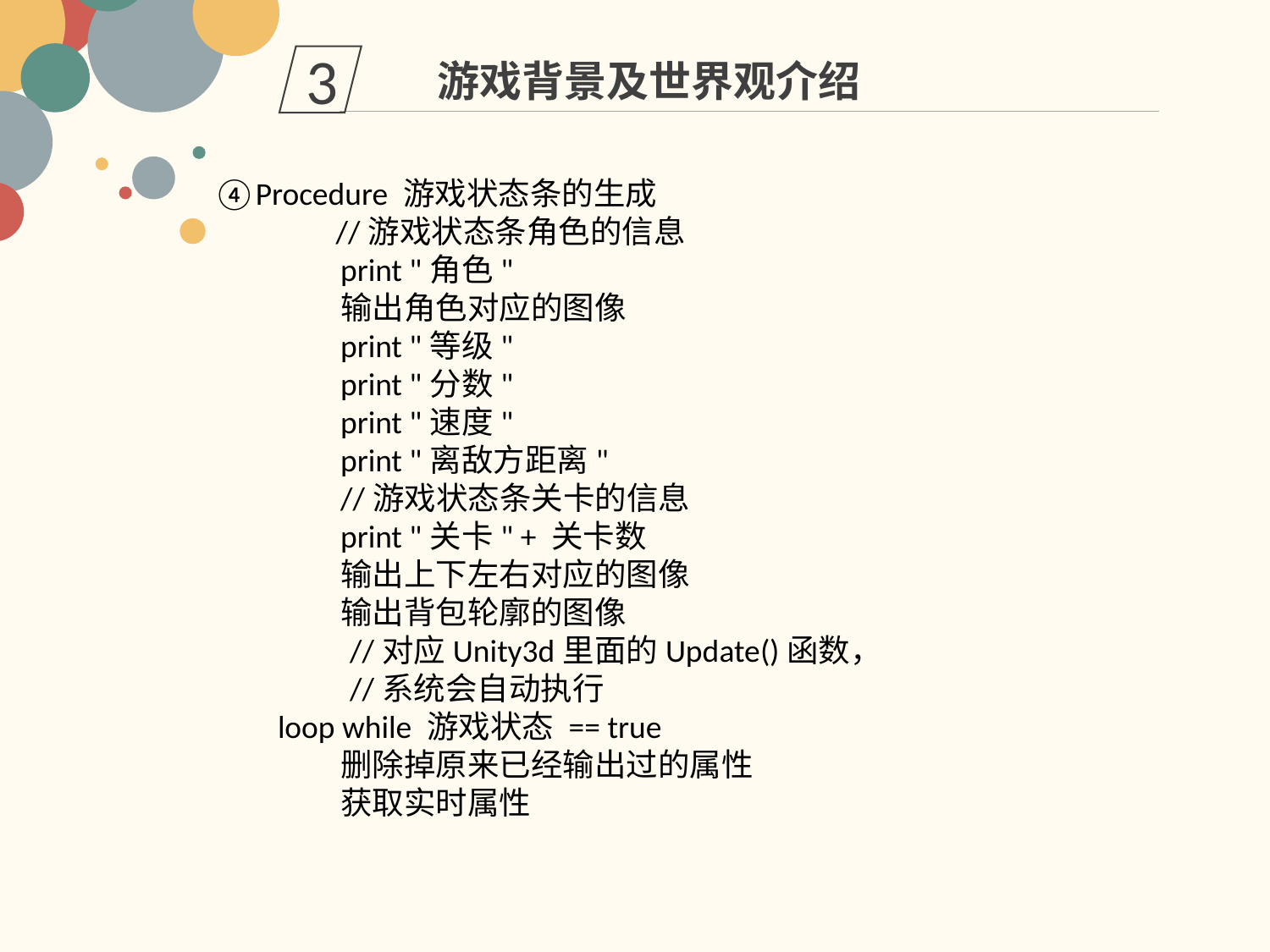

3
游戏背景及世界观介绍
④Procedure 游戏状态条的生成
                 //游戏状态条角色的信息
	print "角色"
	输出角色对应的图像
	print "等级"
	print "分数"
	print "速度"
	print "离敌方距离"
	//游戏状态条关卡的信息
	print "关卡" + 关卡数
	输出上下左右对应的图像
	输出背包轮廓的图像
                //对应Unity3d里面的Update()函数，
                //系统会自动执行
      loop while 游戏状态 == true
	删除掉原来已经输出过的属性
	获取实时属性